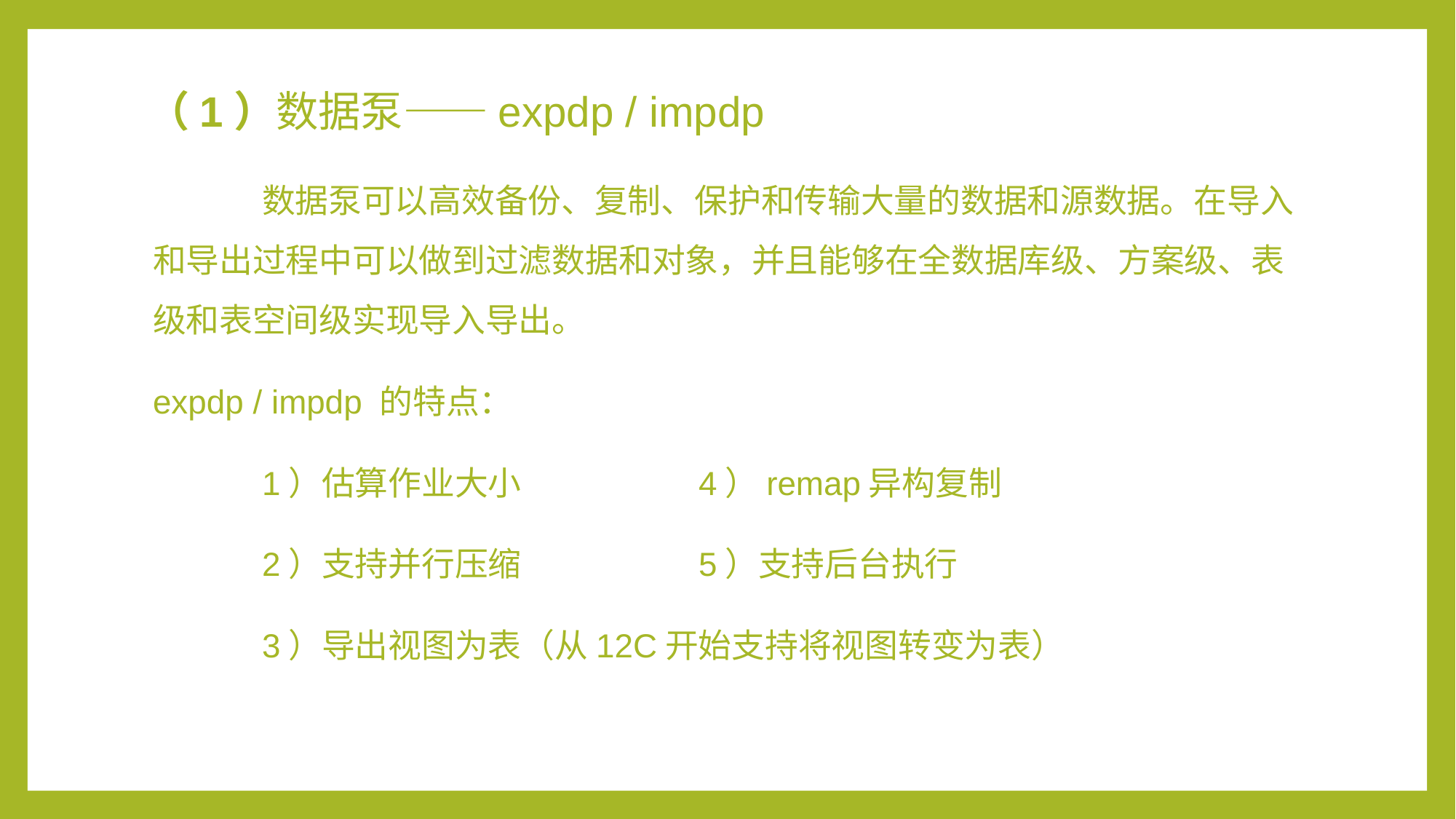

# （1）数据泵——expdp / impdp
	数据泵可以高效备份、复制、保护和传输大量的数据和源数据。在导入和导出过程中可以做到过滤数据和对象，并且能够在全数据库级、方案级、表级和表空间级实现导入导出。
expdp / impdp 的特点：
	1）估算作业大小		4）remap异构复制
	2）支持并行压缩		5）支持后台执行
	3）导出视图为表（从12C开始支持将视图转变为表）